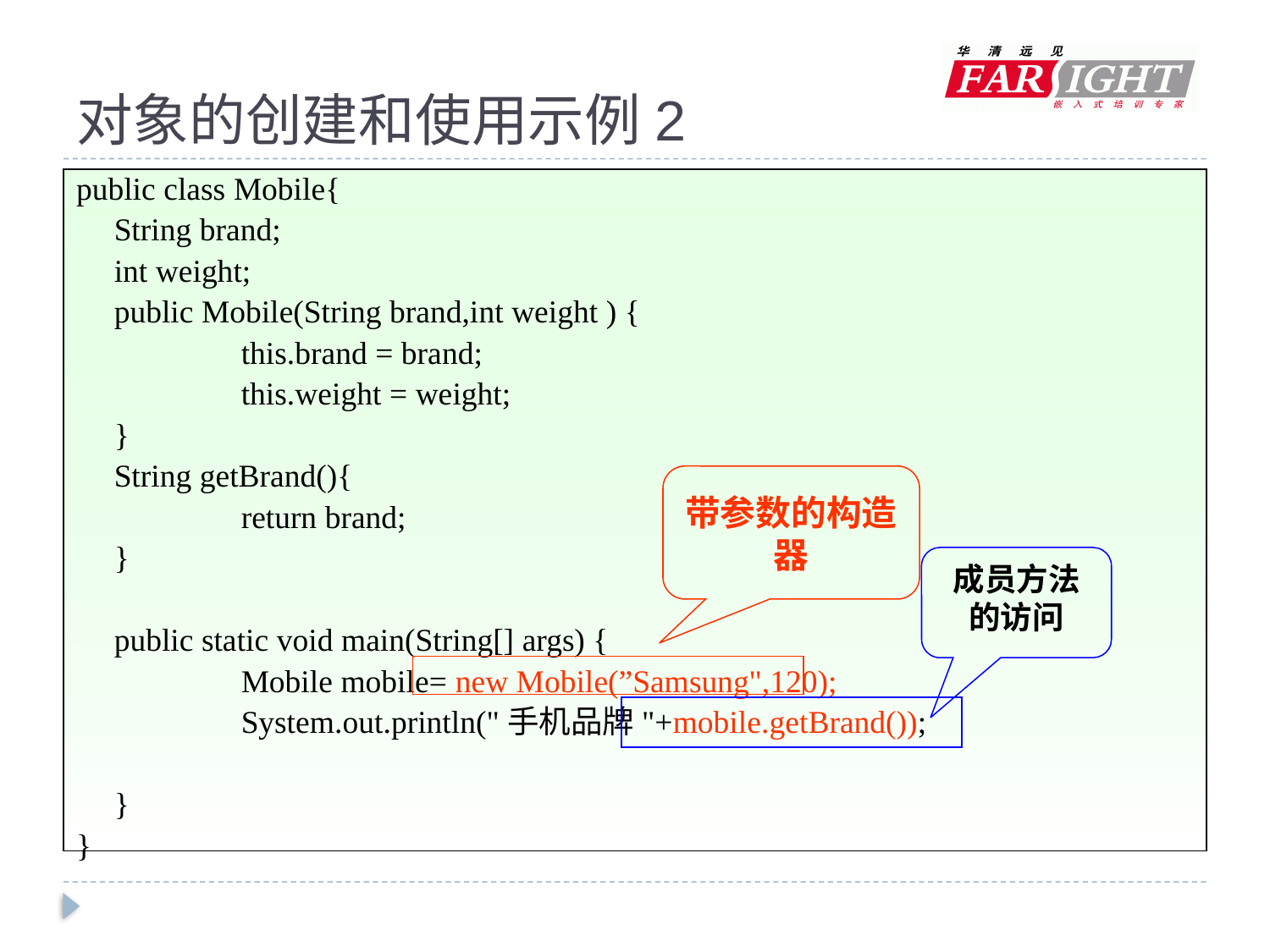

# 对象的创建和使用示例2
public class Mobile{
	String brand;
	int weight;
	public Mobile(String brand,int weight ) {
		this.brand = brand;
		this.weight = weight;
	}
	String getBrand(){
		return brand;
	}

	public static void main(String[] args) {
		Mobile mobile= new Mobile(”Samsung",120);
		System.out.println("手机品牌"+mobile.getBrand());

	}
}
带参数的构造器
成员方法的访问